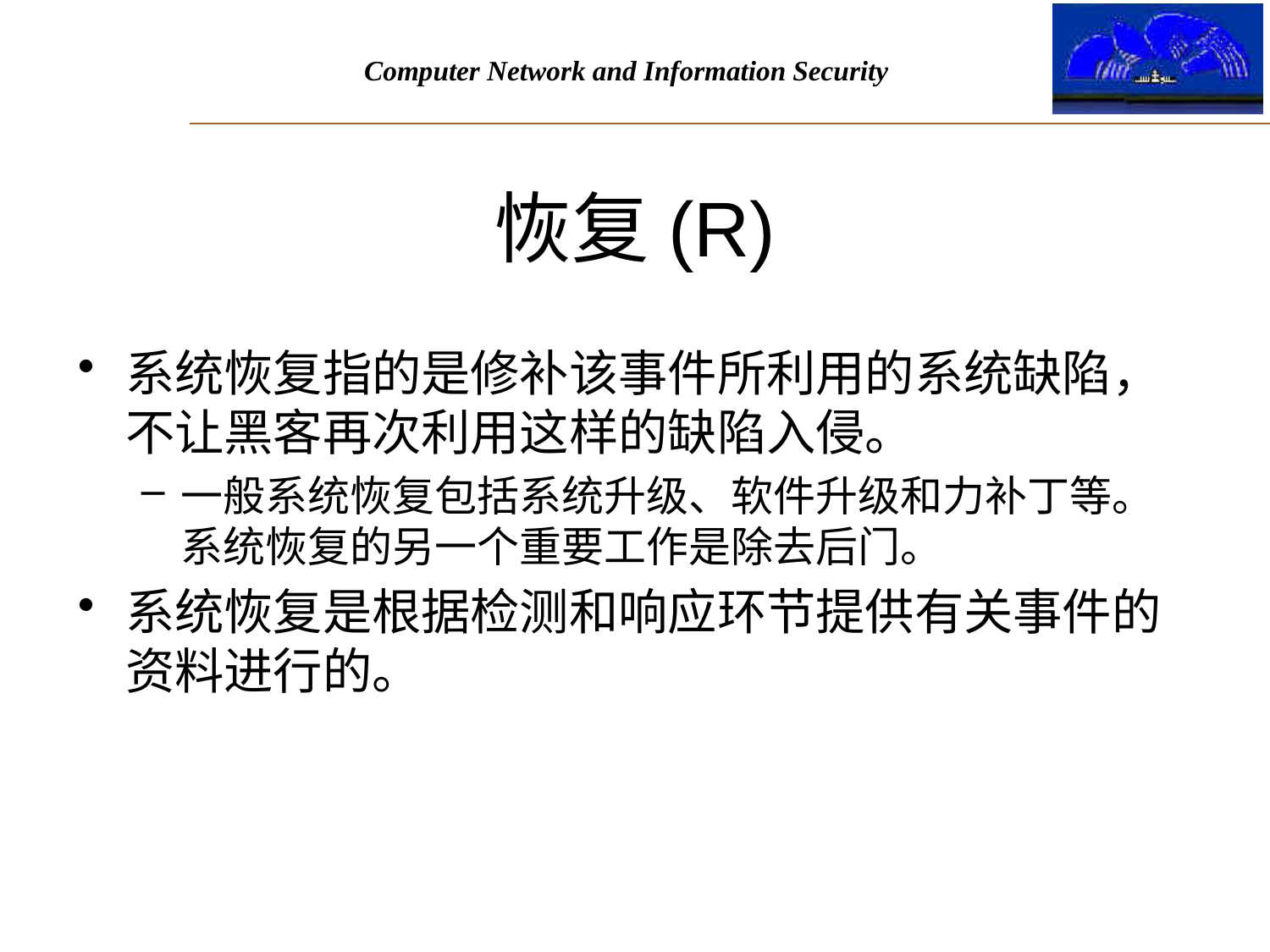

# 恢复(R)
系统恢复指的是修补该事件所利用的系统缺陷，不让黑客再次利用这样的缺陷入侵。
一般系统恢复包括系统升级、软件升级和力补丁等。系统恢复的另一个重要工作是除去后门。
系统恢复是根据检测和响应环节提供有关事件的资料进行的。